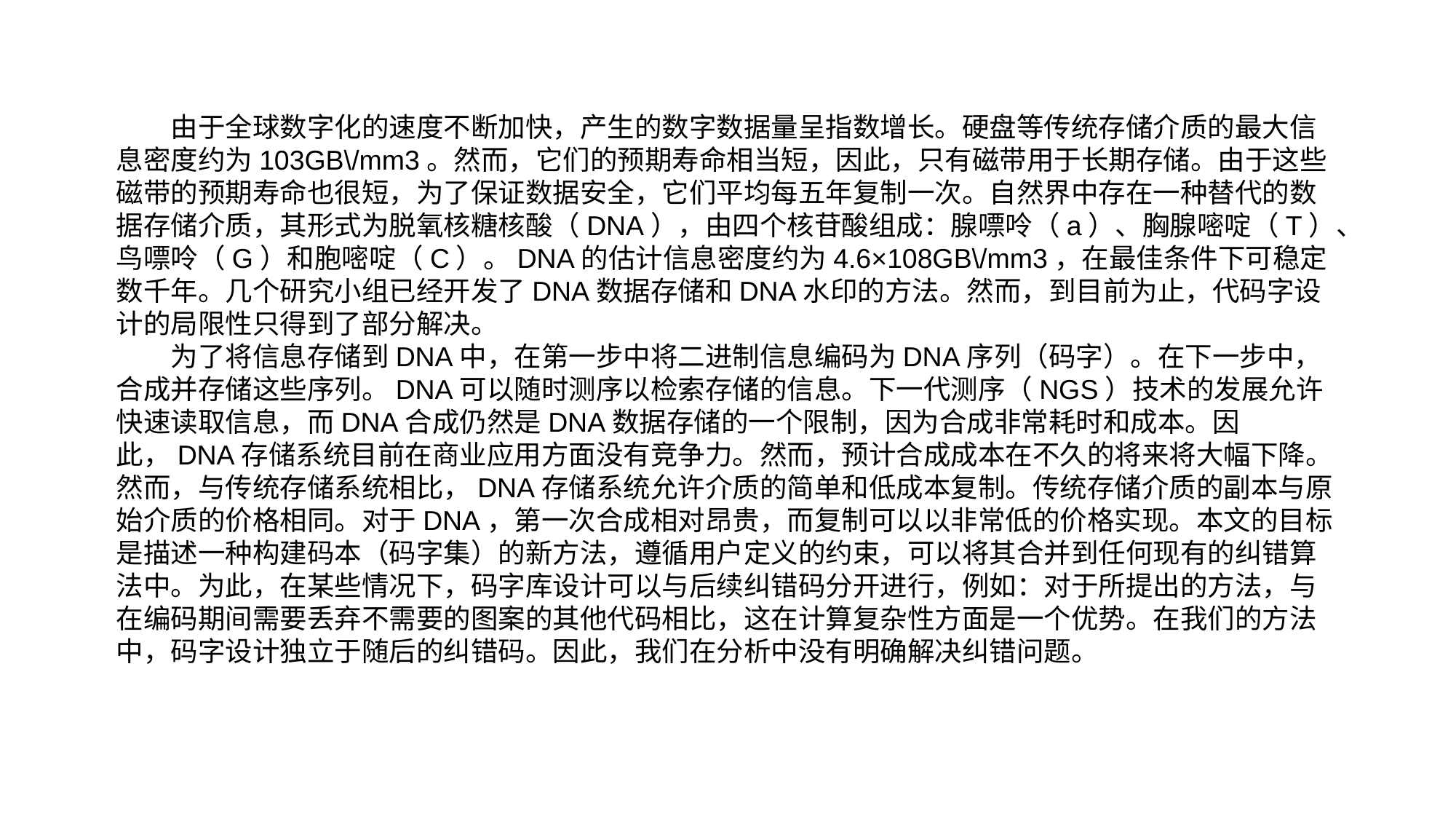

由于全球数字化的速度不断加快，产生的数字数据量呈指数增长。硬盘等传统存储介质的最大信息密度约为103GB\/mm3。然而，它们的预期寿命相当短，因此，只有磁带用于长期存储。由于这些磁带的预期寿命也很短，为了保证数据安全，它们平均每五年复制一次。自然界中存在一种替代的数据存储介质，其形式为脱氧核糖核酸（DNA），由四个核苷酸组成：腺嘌呤（a）、胸腺嘧啶（T）、鸟嘌呤（G）和胞嘧啶（C）。DNA的估计信息密度约为4.6×108GB\/mm3，在最佳条件下可稳定数千年。几个研究小组已经开发了DNA数据存储和DNA水印的方法。然而，到目前为止，代码字设计的局限性只得到了部分解决。
为了将信息存储到DNA中，在第一步中将二进制信息编码为DNA序列（码字）。在下一步中，合成并存储这些序列。DNA可以随时测序以检索存储的信息。下一代测序（NGS）技术的发展允许快速读取信息，而DNA合成仍然是DNA数据存储的一个限制，因为合成非常耗时和成本。因此，DNA存储系统目前在商业应用方面没有竞争力。然而，预计合成成本在不久的将来将大幅下降。然而，与传统存储系统相比，DNA存储系统允许介质的简单和低成本复制。传统存储介质的副本与原始介质的价格相同。对于DNA，第一次合成相对昂贵，而复制可以以非常低的价格实现。本文的目标是描述一种构建码本（码字集）的新方法，遵循用户定义的约束，可以将其合并到任何现有的纠错算法中。为此，在某些情况下，码字库设计可以与后续纠错码分开进行，例如：对于所提出的方法，与在编码期间需要丢弃不需要的图案的其他代码相比，这在计算复杂性方面是一个优势。在我们的方法中，码字设计独立于随后的纠错码。因此，我们在分析中没有明确解决纠错问题。